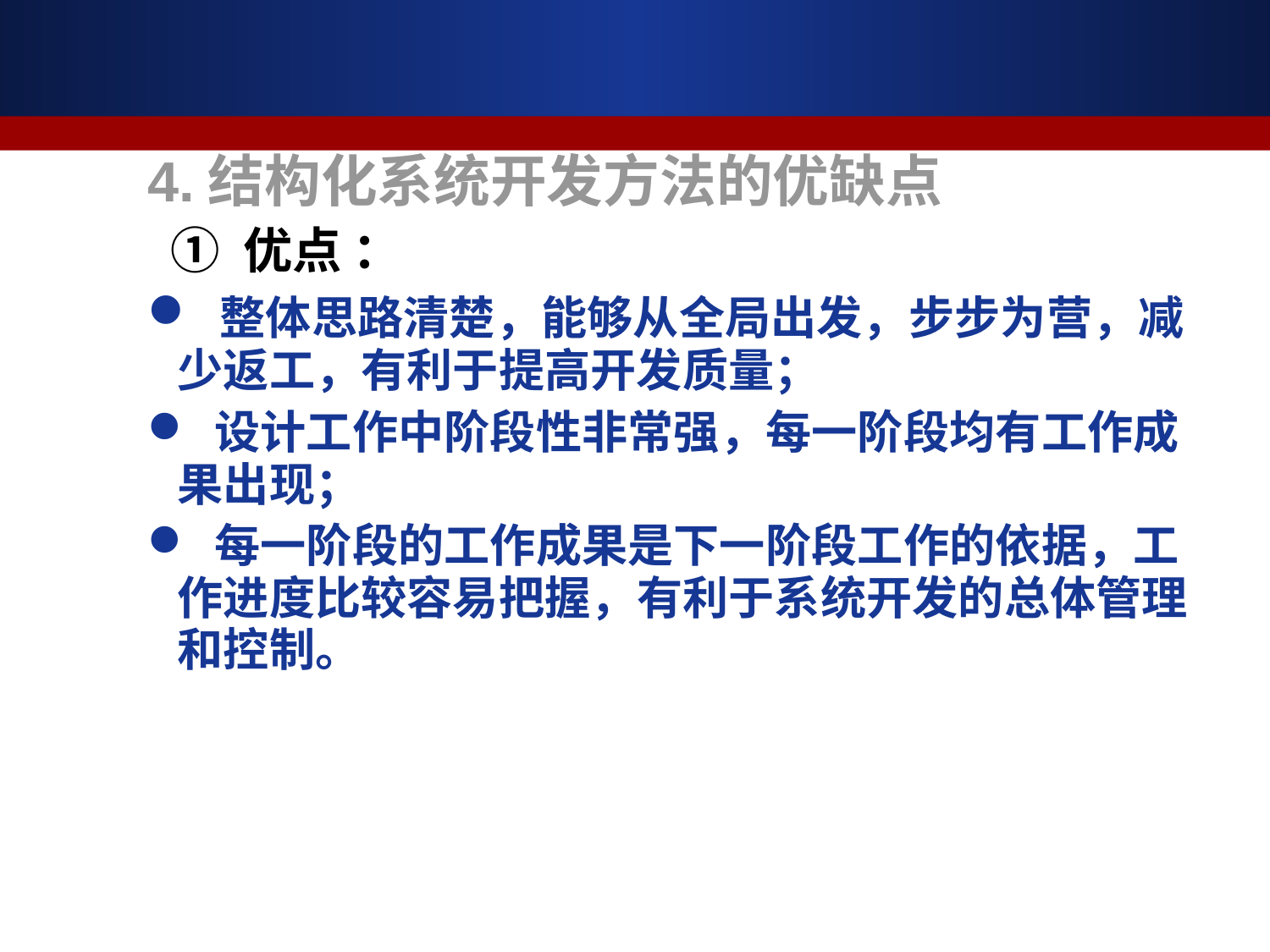

4.结构化系统开发方法的优缺点
   ① 优点 ：
 整体思路清楚，能够从全局出发，步步为营，减少返工，有利于提高开发质量；
 设计工作中阶段性非常强，每一阶段均有工作成果出现；
 每一阶段的工作成果是下一阶段工作的依据，工作进度比较容易把握，有利于系统开发的总体管理和控制。